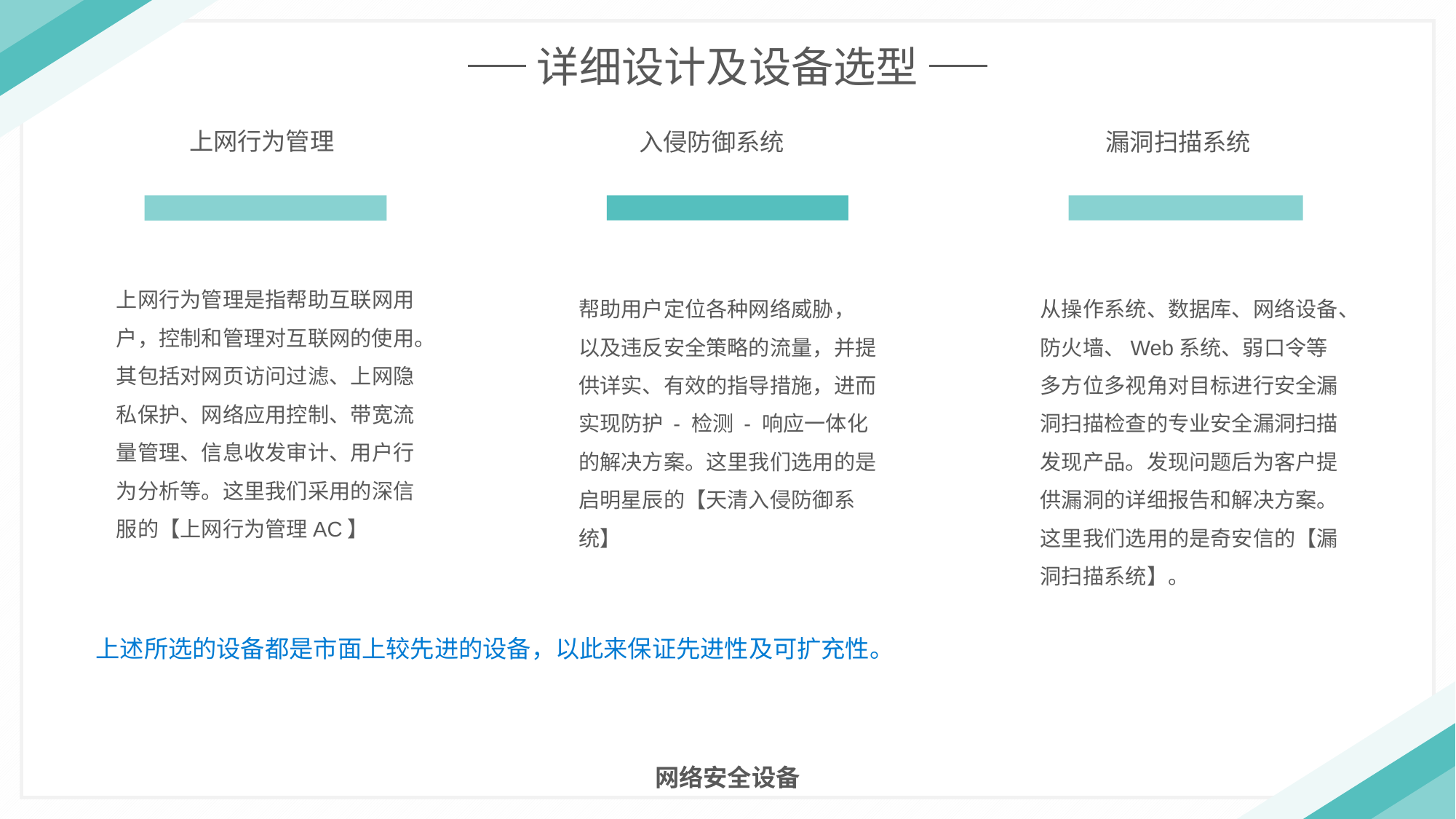

详细设计及设备选型
上网行为管理
入侵防御系统
漏洞扫描系统

上网行为管理是指帮助互联网用户，控制和管理对互联网的使用。其包括对网页访问过滤、上网隐私保护、网络应用控制、带宽流量管理、信息收发审计、用户行为分析等。这里我们采用的深信服的【上网行为管理AC】
帮助用户定位各种网络威胁， 以及违反安全策略的流量，并提供详实、有效的指导措施，进而实现防护 - 检测 - 响应一体化的解决方案。这里我们选用的是启明星辰的【天清入侵防御系统】

从操作系统、数据库、网络设备、防火墙、Web系统、弱口令等多方位多视角对目标进行安全漏洞扫描检查的专业安全漏洞扫描发现产品。发现问题后为客户提供漏洞的详细报告和解决方案。这里我们选用的是奇安信的【漏洞扫描系统】。

上述所选的设备都是市面上较先进的设备，以此来保证先进性及可扩充性。

网络安全设备